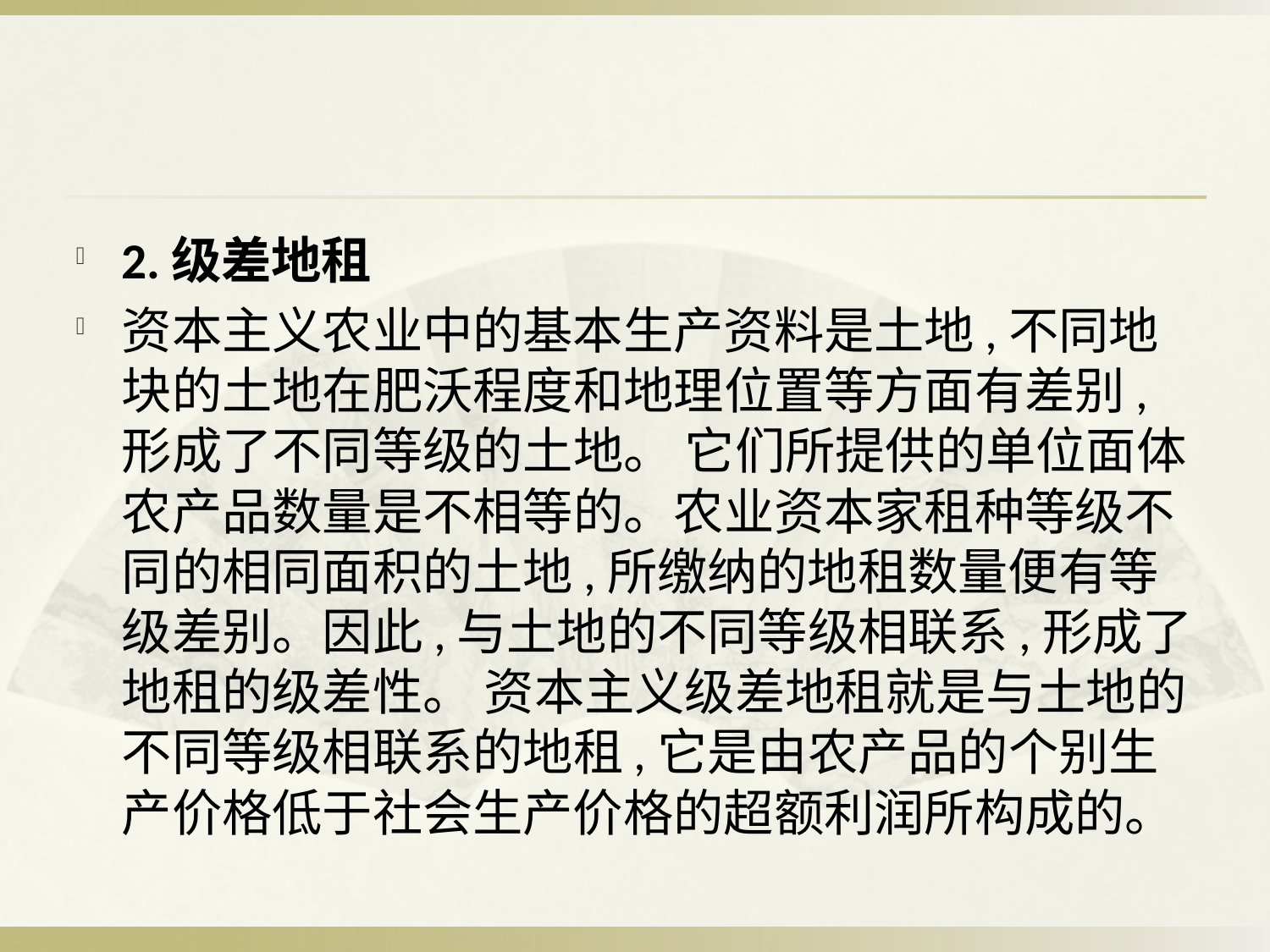

#
2.级差地租
资本主义农业中的基本生产资料是土地,不同地块的土地在肥沃程度和地理位置等方面有差别,形成了不同等级的土地。 它们所提供的单位面体农产品数量是不相等的。农业资本家租种等级不同的相同面积的土地,所缴纳的地租数量便有等级差别。因此,与土地的不同等级相联系,形成了地租的级差性。 资本主义级差地租就是与土地的不同等级相联系的地租,它是由农产品的个别生产价格低于社会生产价格的超额利润所构成的。